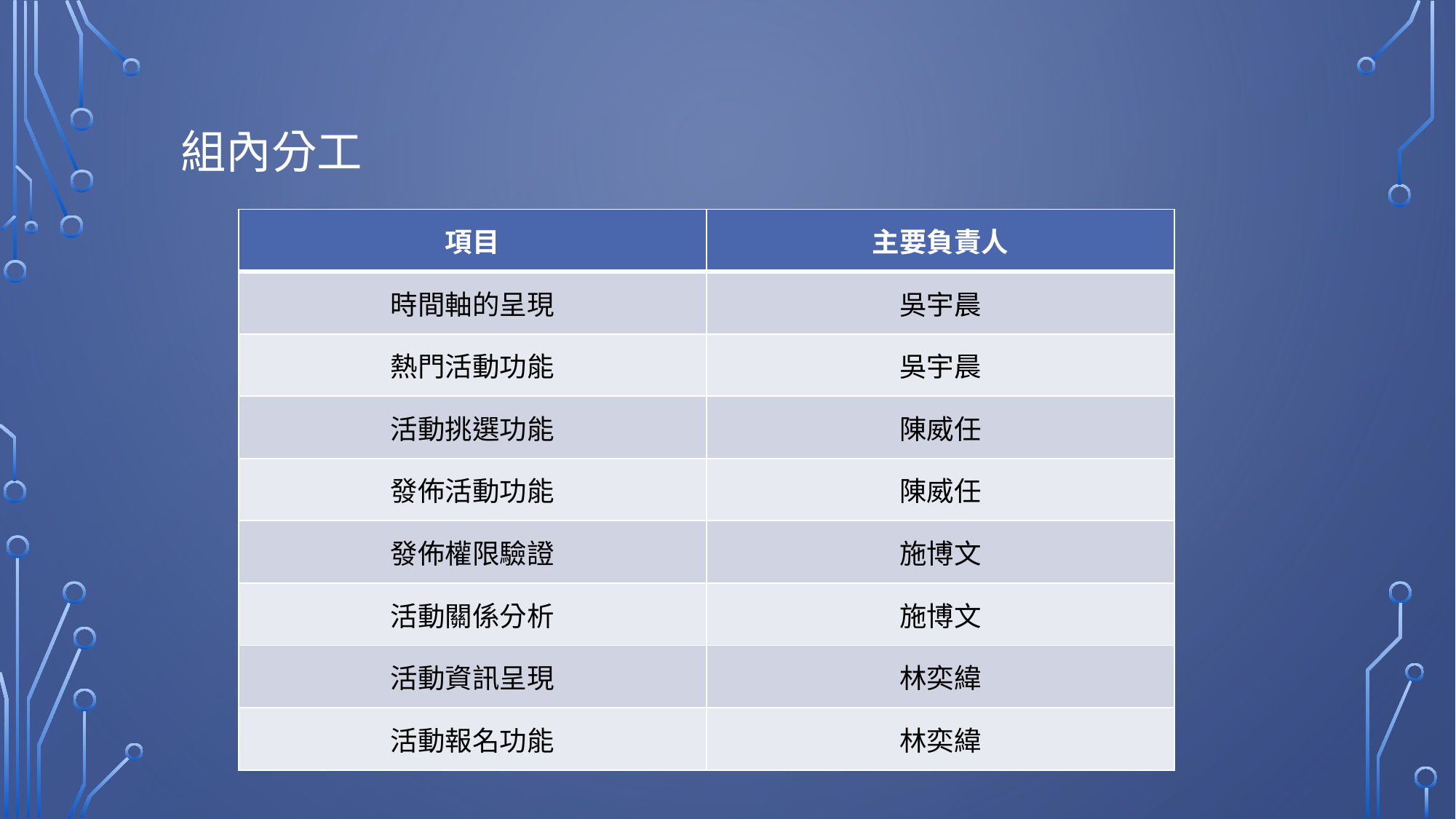

組內分工
| 項目 | 主要負責人 |
| --- | --- |
| 時間軸的呈現 | 吳宇晨 |
| 熱門活動功能 | 吳宇晨 |
| 活動挑選功能 | 陳威任 |
| 發佈活動功能 | 陳威任 |
| 發佈權限驗證 | 施博文 |
| 活動關係分析 | 施博文 |
| 活動資訊呈現 | 林奕緯 |
| 活動報名功能 | 林奕緯 |